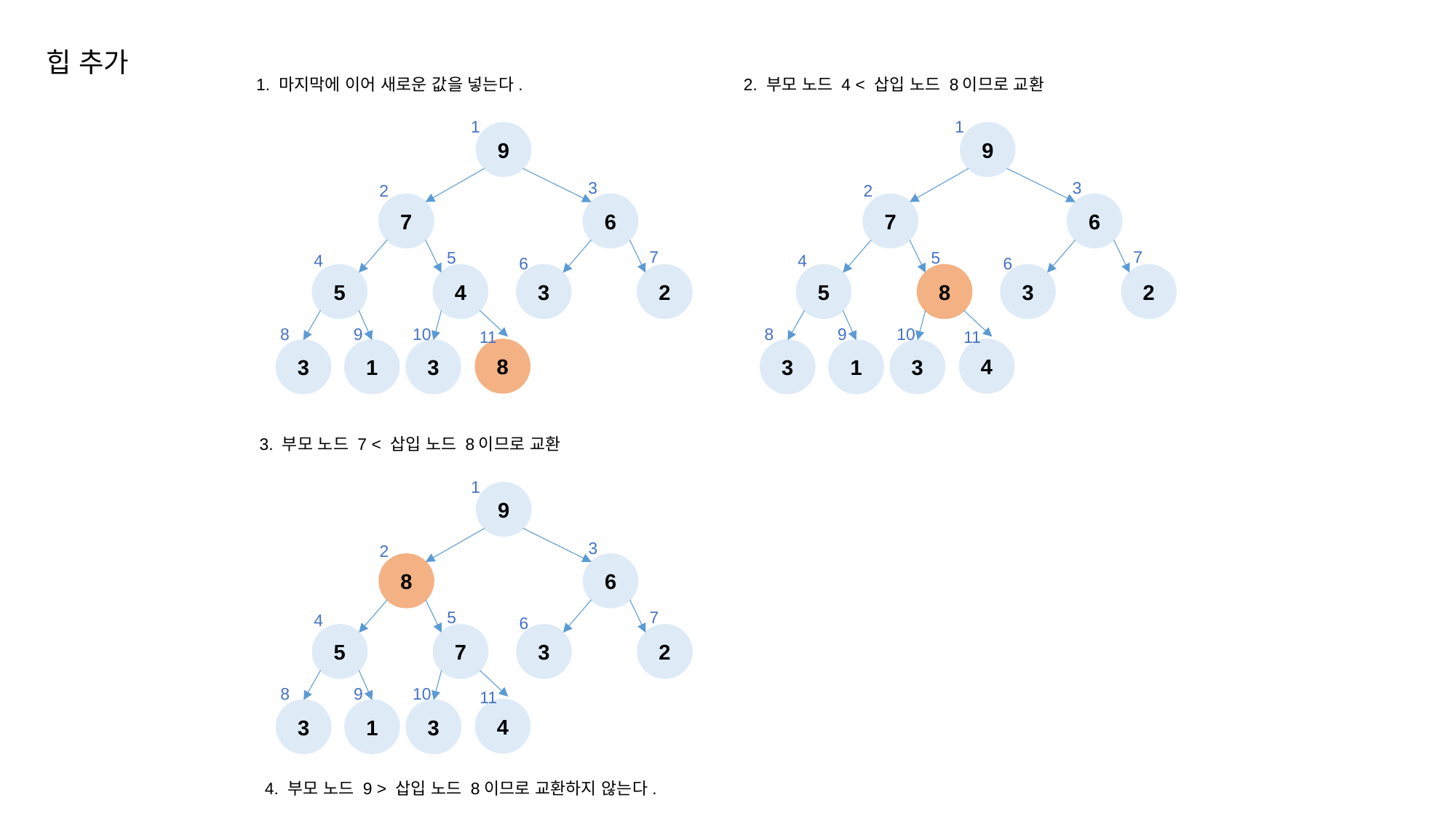

힙 추가
1. 마지막에 이어 새로운 값을 넣는다.
1
9
3
2
7
6
7
5
4
6
5
4
3
2
8
9
10
11
8
3
1
3
2. 부모 노드 4 < 삽입 노드 8이므로 교환
1
9
3
2
7
6
7
5
4
6
5
8
3
2
8
9
10
11
4
3
1
3
3. 부모 노드 7 < 삽입 노드 8이므로 교환
1
9
3
2
8
6
7
5
4
6
5
7
3
2
8
9
10
11
4
3
1
3
4. 부모 노드 9 > 삽입 노드 8이므로 교환하지 않는다.